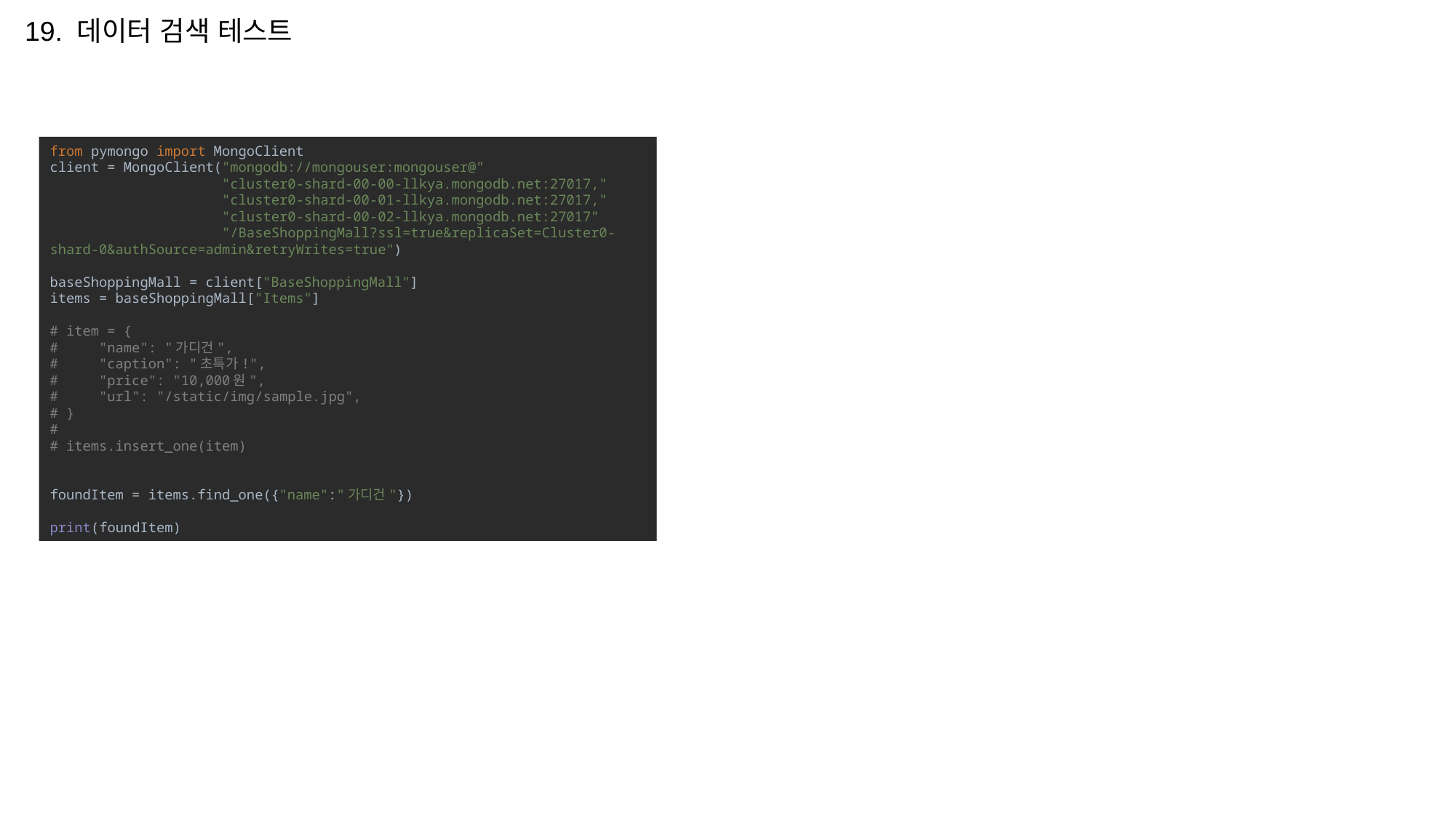

19. 데이터 검색 테스트
from pymongo import MongoClient
client = MongoClient("mongodb://mongouser:mongouser@"
                     "cluster0-shard-00-00-llkya.mongodb.net:27017,"
                     "cluster0-shard-00-01-llkya.mongodb.net:27017,"
                     "cluster0-shard-00-02-llkya.mongodb.net:27017"
                     "/BaseShoppingMall?ssl=true&replicaSet=Cluster0-shard-0&authSource=admin&retryWrites=true")
baseShoppingMall = client["BaseShoppingMall"]
items = baseShoppingMall["Items"]
# item = {
#     "name": "가디건",
#     "caption": "초특가!",
#     "price": "10,000원",
#     "url": "/static/img/sample.jpg",
# }
#
# items.insert_one(item)
foundItem = items.find_one({"name":"가디건"})
print(foundItem)